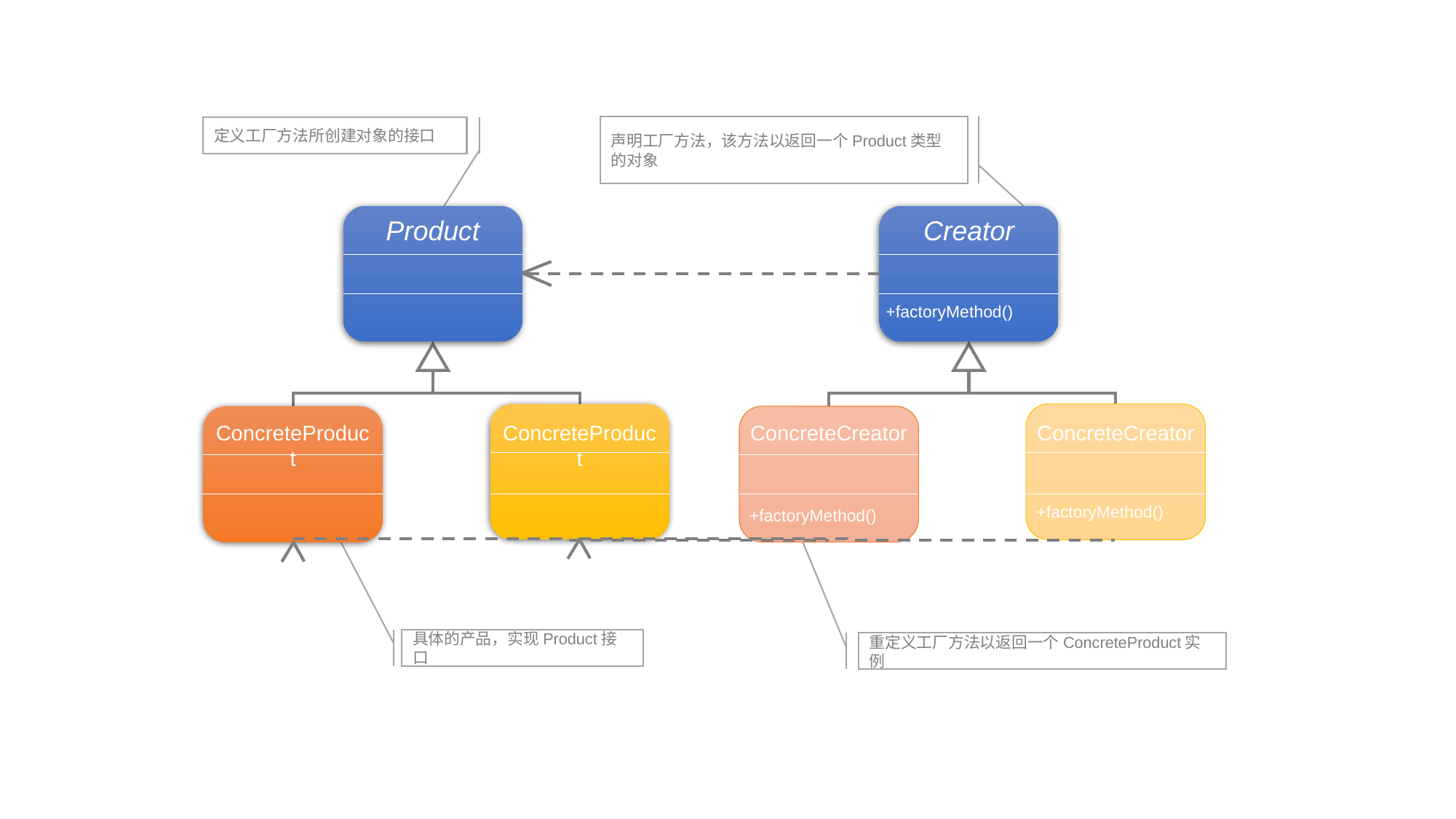

声明工厂方法，该方法以返回一个Product类型的对象
定义工厂方法所创建对象的接口

Product

Creator
+factoryMethod()
+Request()
+Request()
+request()
+request()

ConcreteProduct

ConcreteCreator

ConcreteProduct

ConcreteCreator
+factoryMethod()
+factoryMethod()
+factoryMethod()
+factoryMethod()
具体的产品，实现Product接口
重定义工厂方法以返回一个ConcreteProduct实例